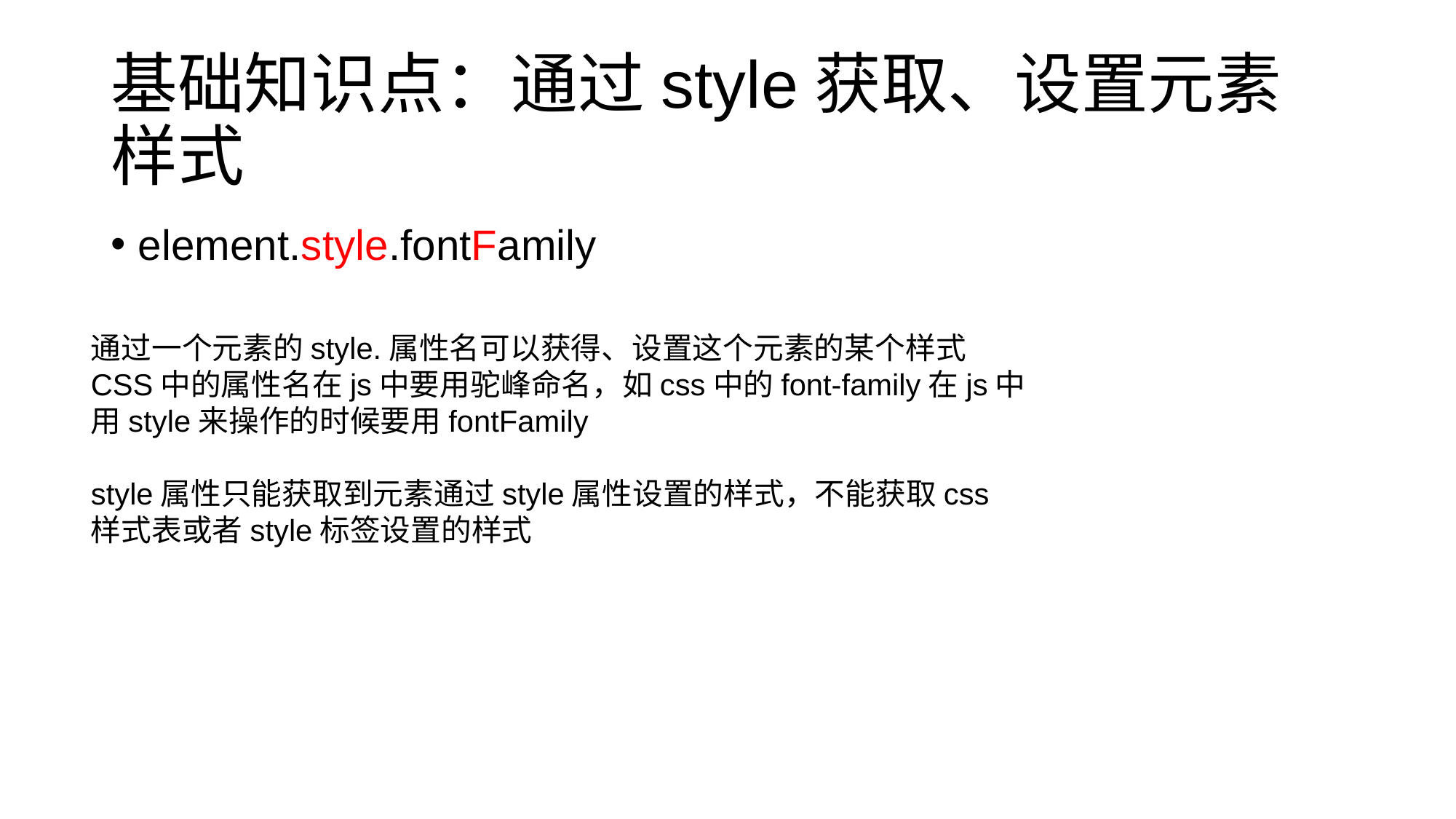

# 基础知识点：通过style获取、设置元素样式
element.style.fontFamily
通过一个元素的style.属性名可以获得、设置这个元素的某个样式
CSS中的属性名在js中要用驼峰命名，如css中的font-family在js中
用style来操作的时候要用fontFamily

style属性只能获取到元素通过style属性设置的样式，不能获取css
样式表或者style标签设置的样式